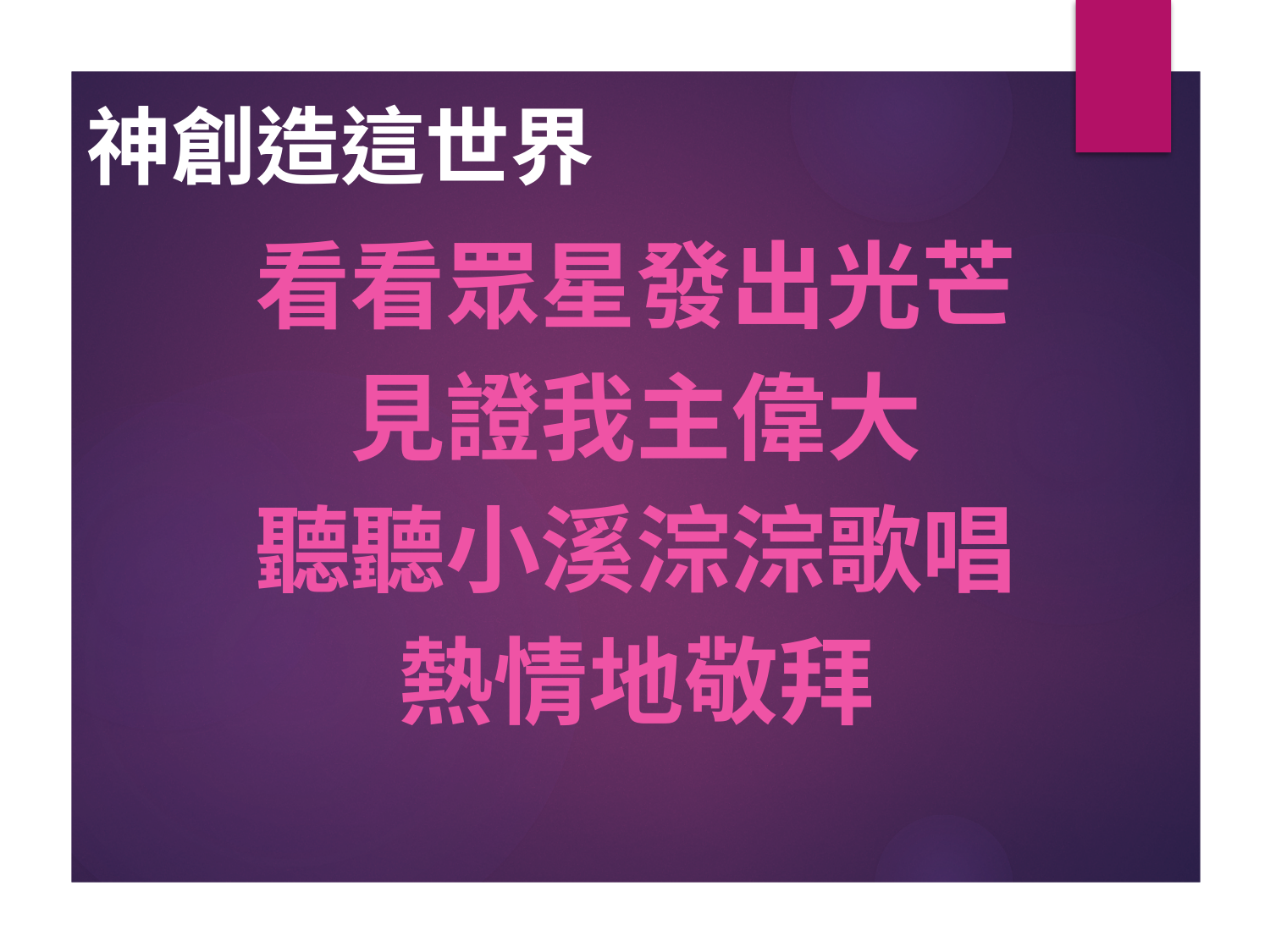

# 神創造這世界
看看眾星發出光芒
見證我主偉大
聽聽小溪淙淙歌唱
熱情地敬拜